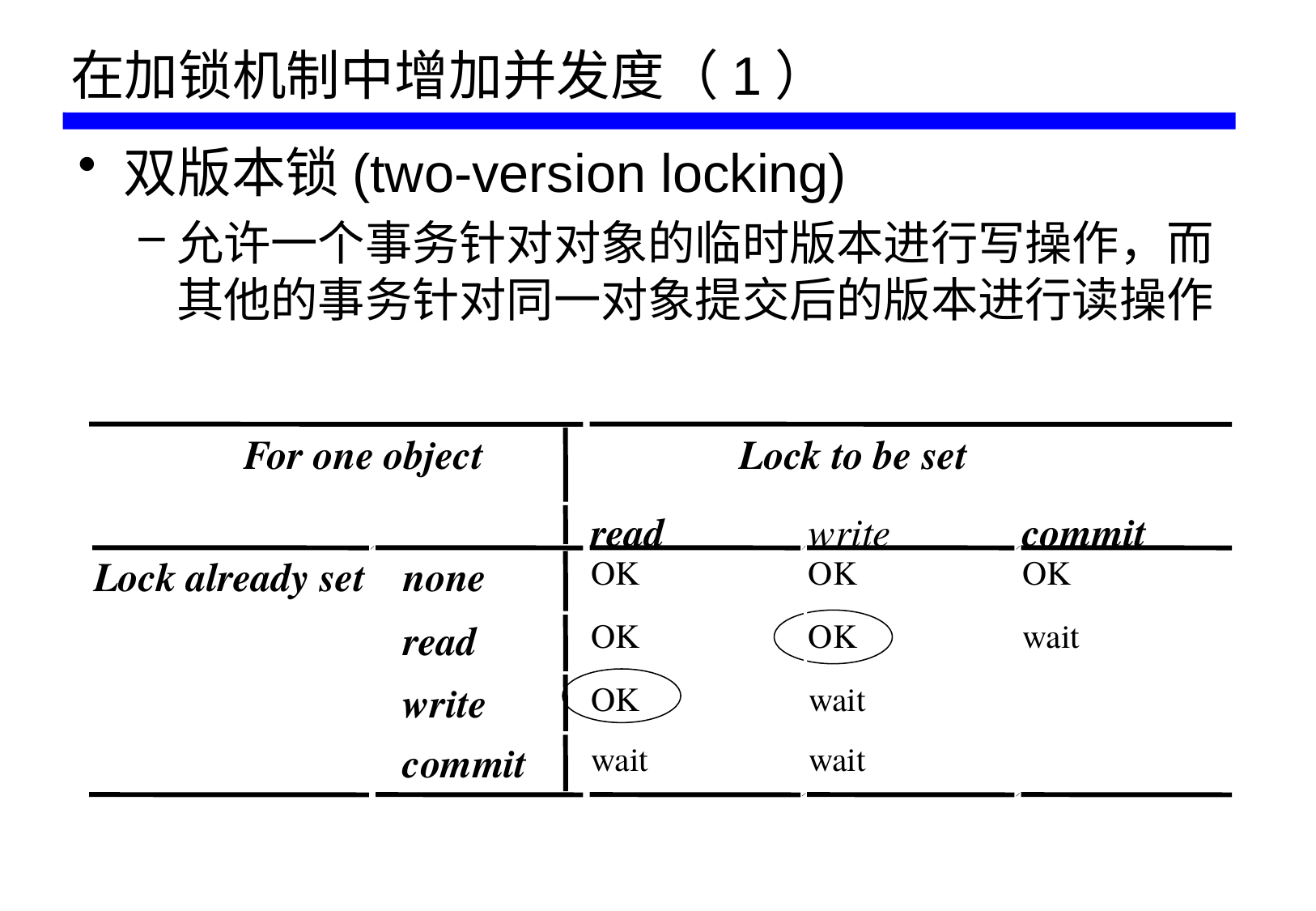

# 在加锁机制中增加并发度（1）
双版本锁(two-version locking)
允许一个事务针对对象的临时版本进行写操作，而其他的事务针对同一对象提交后的版本进行读操作

For one object
Lock to be set

read
write
commit

Lock already set

none

OK

OK

OK

read

OK

OK

wait

write
OK
wait

commit
wait
wait